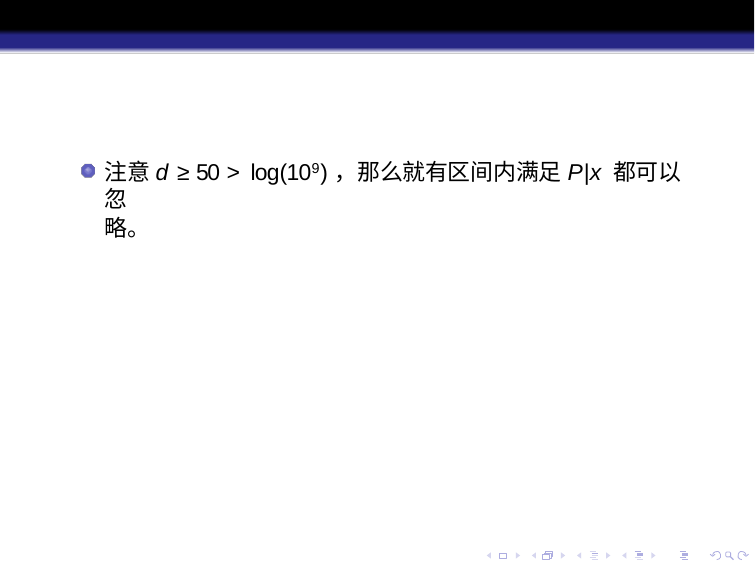

注意d ≥ 50 > log(109)，那么就有区间内满足P|x 都可以忽
略。